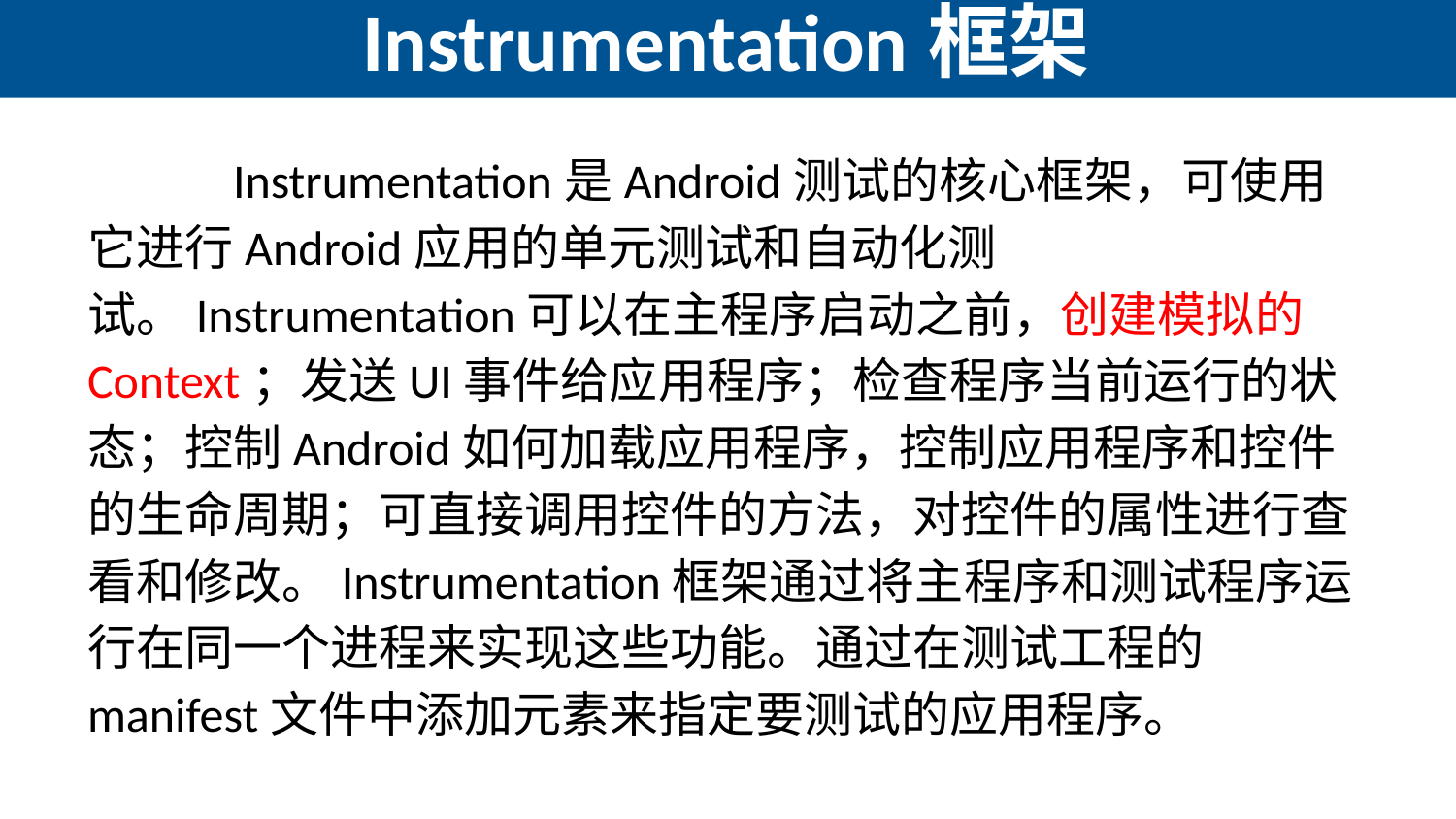

# Instrumentation框架
	Instrumentation是Android测试的核心框架，可使用它进行Android应用的单元测试和自动化测试。Instrumentation可以在主程序启动之前，创建模拟的Context；发送UI事件给应用程序；检查程序当前运行的状态；控制Android如何加载应用程序，控制应用程序和控件的生命周期；可直接调用控件的方法，对控件的属性进行查看和修改。Instrumentation框架通过将主程序和测试程序运行在同一个进程来实现这些功能。通过在测试工程的manifest文件中添加元素来指定要测试的应用程序。